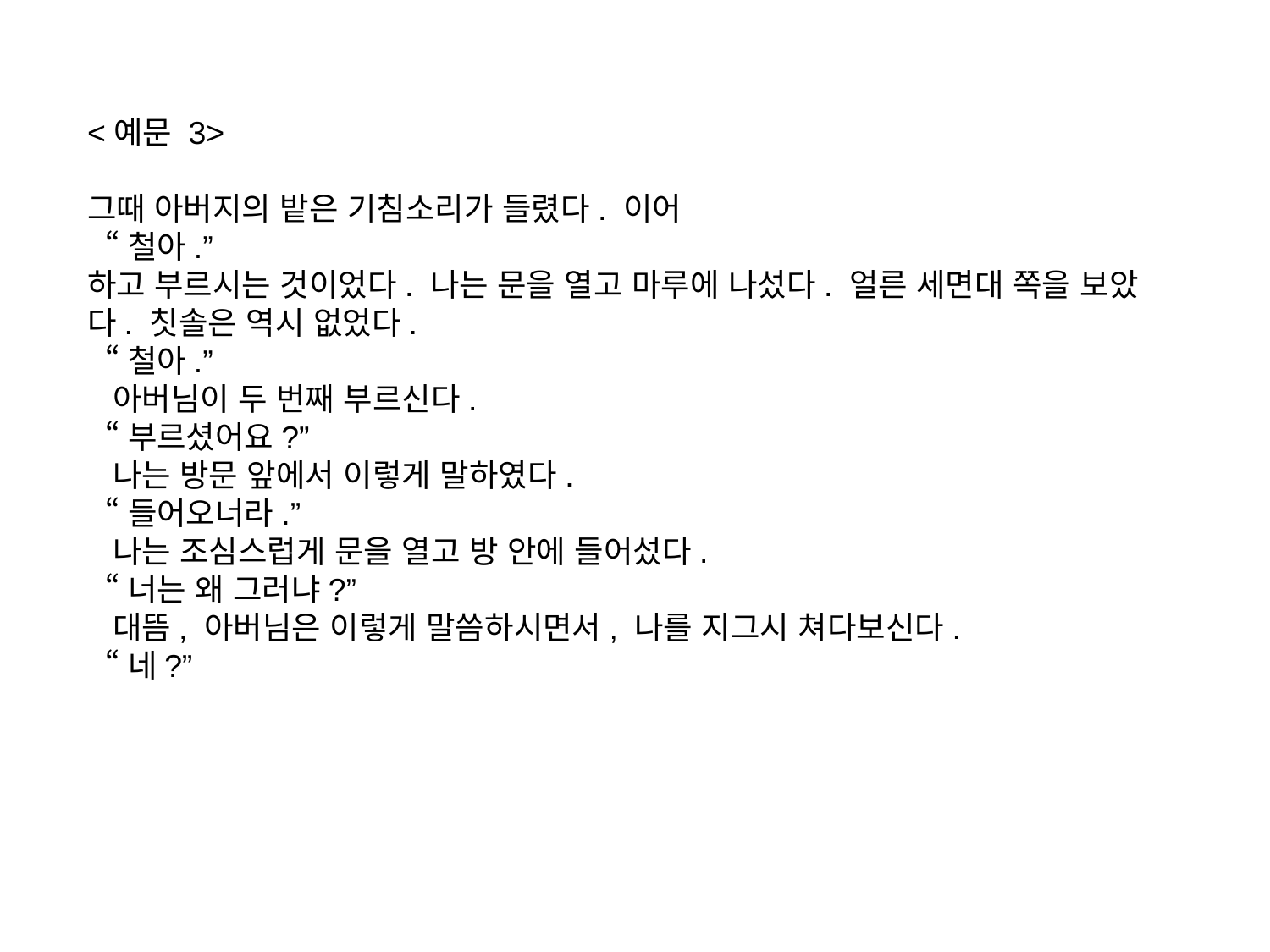

<예문 3>

그때 아버지의 밭은 기침소리가 들렸다. 이어
  “철아.”
하고 부르시는 것이었다. 나는 문을 열고 마루에 나섰다. 얼른 세면대 쪽을 보았다. 칫솔은 역시 없었다.
  “철아.”
  아버님이 두 번째 부르신다.
  “부르셨어요?”
  나는 방문 앞에서 이렇게 말하였다.
  “들어오너라.”
  나는 조심스럽게 문을 열고 방 안에 들어섰다.
  “너는 왜 그러냐?”
  대뜸, 아버님은 이렇게 말씀하시면서, 나를 지그시 쳐다보신다.
  “네?”